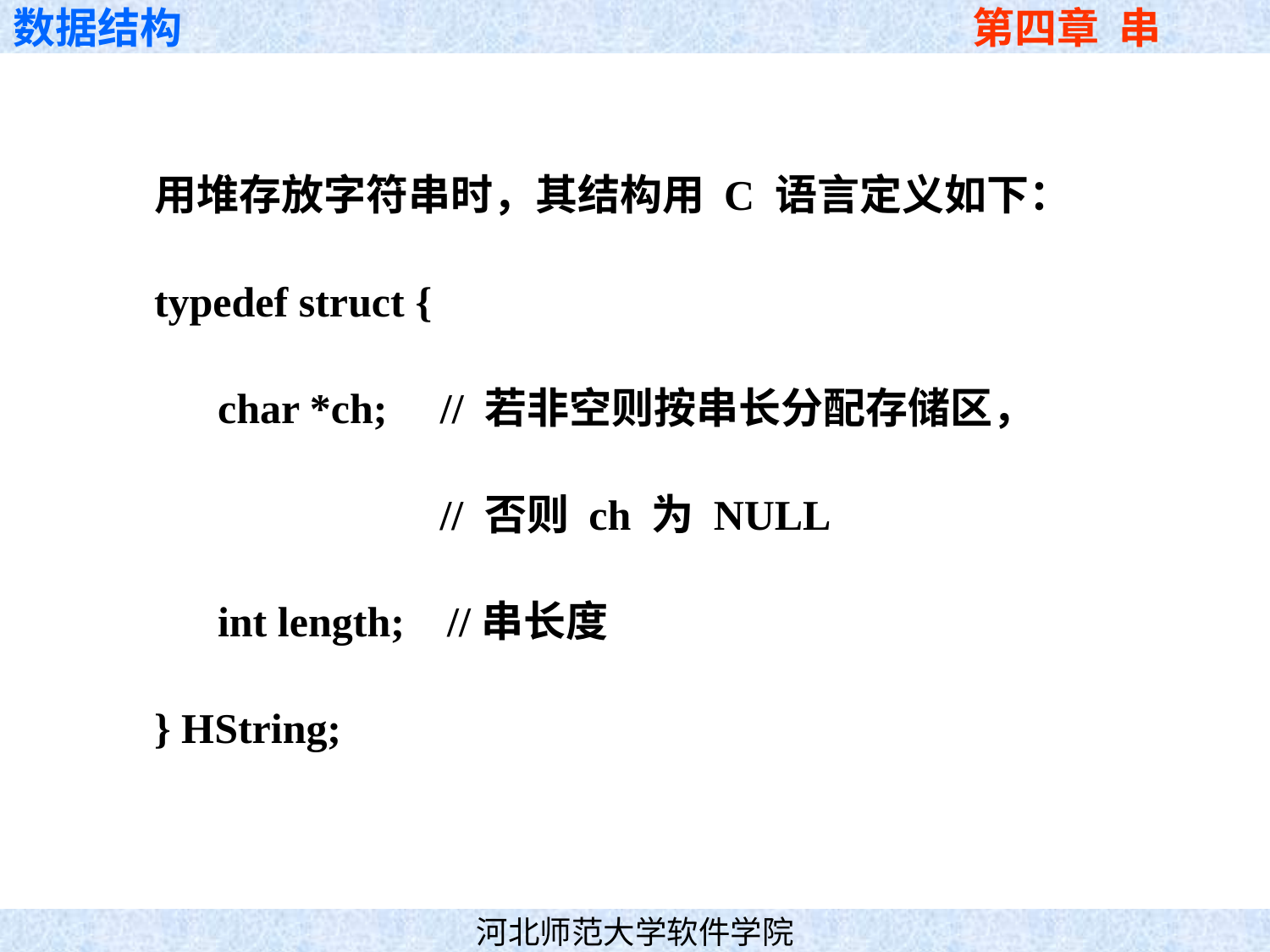

用堆存放字符串时，其结构用 C 语言定义如下：
typedef struct {
      char *ch;     // 若非空则按串长分配存储区，
                           // 否则 ch 为 NULL
      int length;    //串长度
} HString;